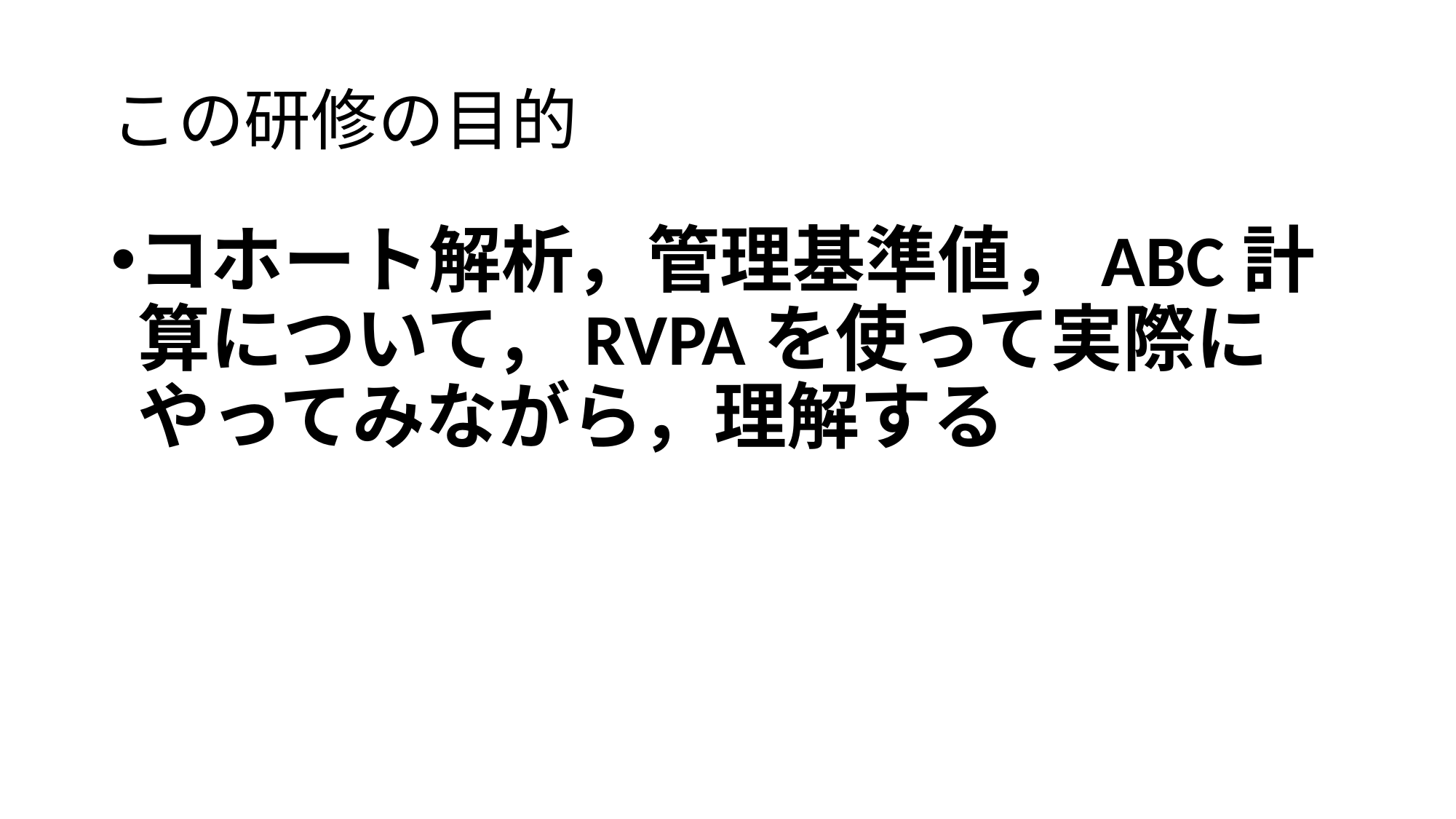

# この研修の目的
コホート解析，管理基準値，ABC計算について，RVPAを使って実際にやってみながら，理解する